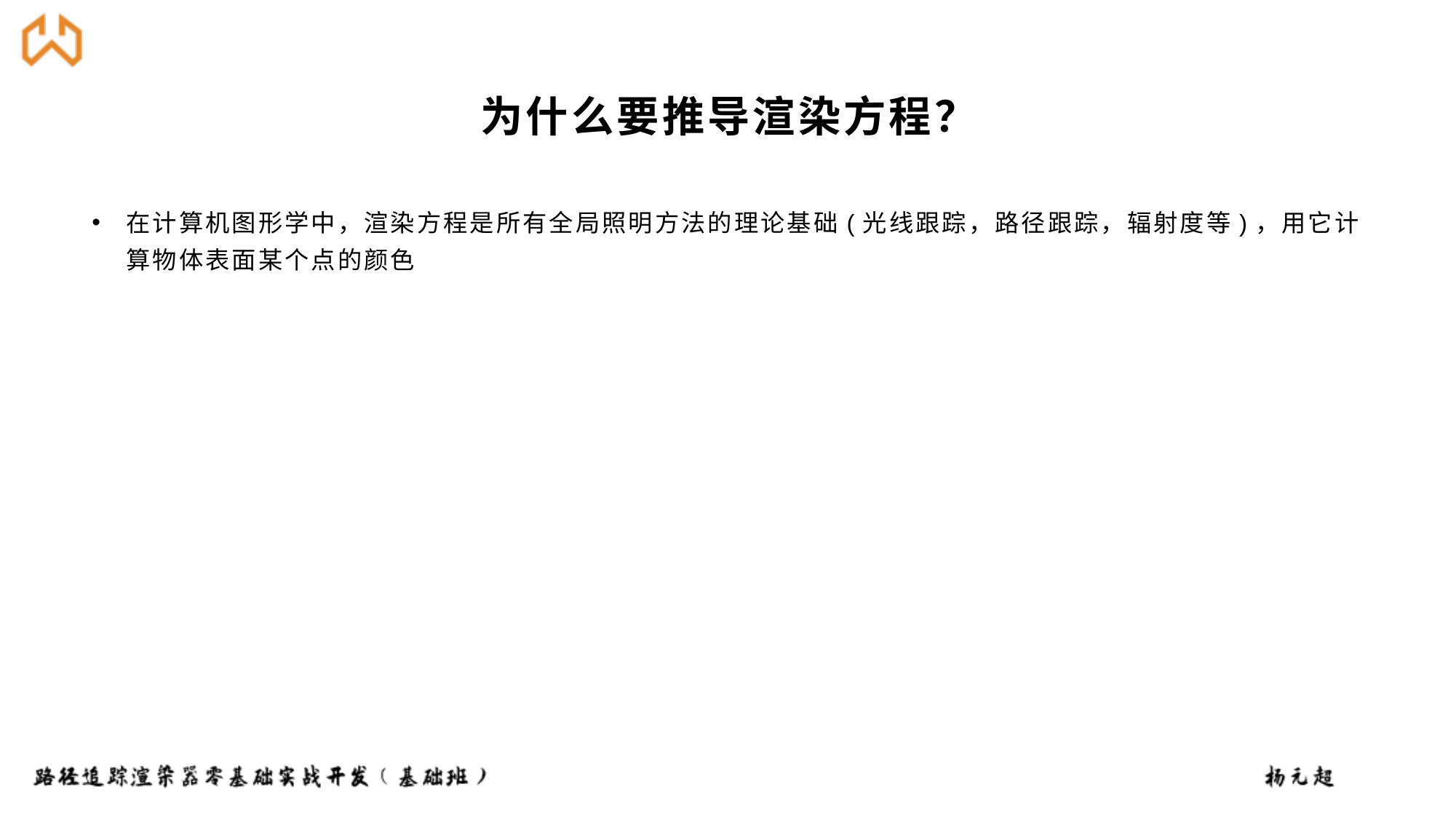

# 为什么要推导渲染方程？
在计算机图形学中，渲染方程是所有全局照明方法的理论基础(光线跟踪，路径跟踪，辐射度等)，用它计算物体表面某个点的颜色